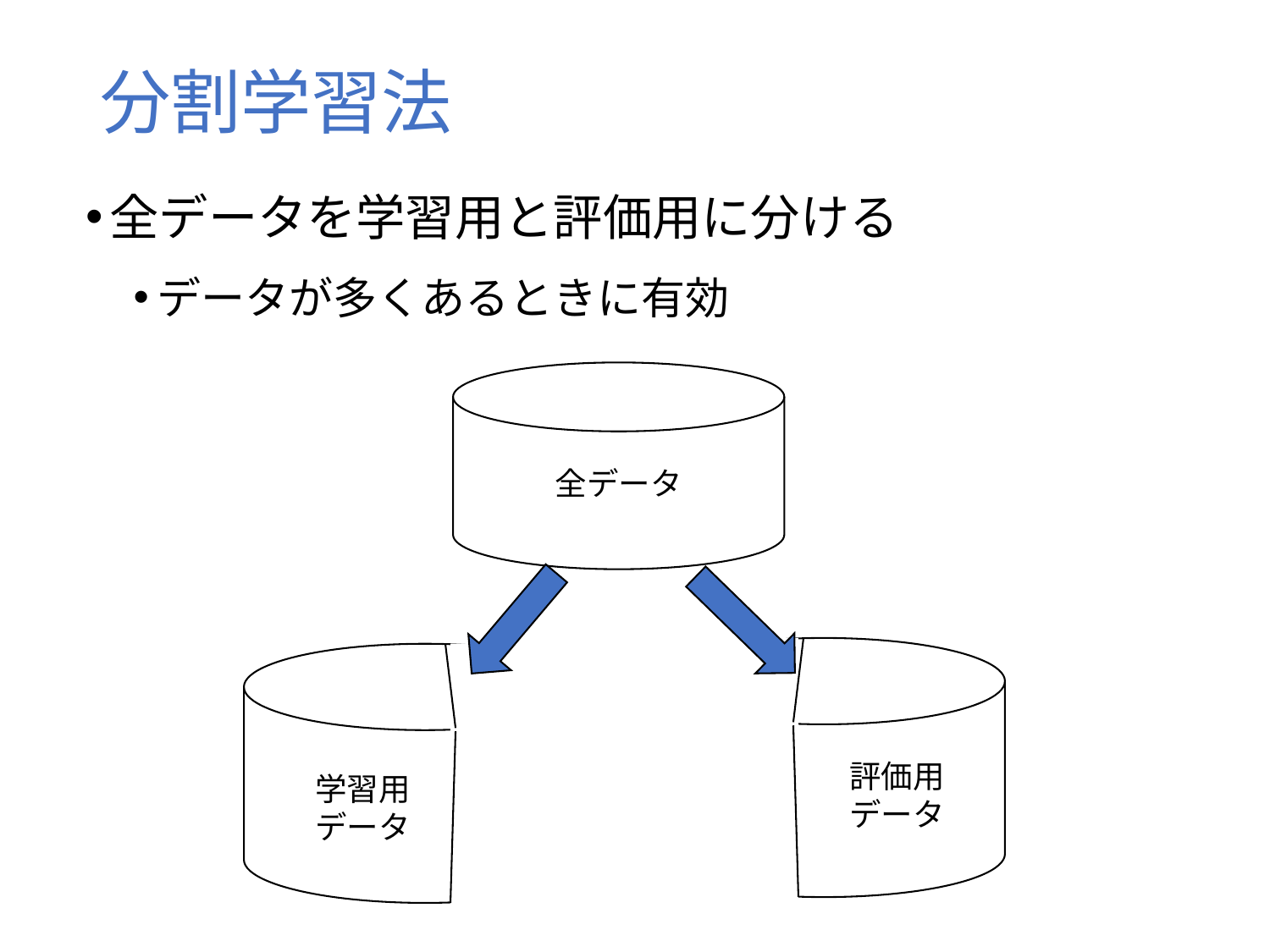

# 分割学習法
全データを学習用と評価用に分ける
データが多くあるときに有効
全データ

評価用
データ
学習用
データ